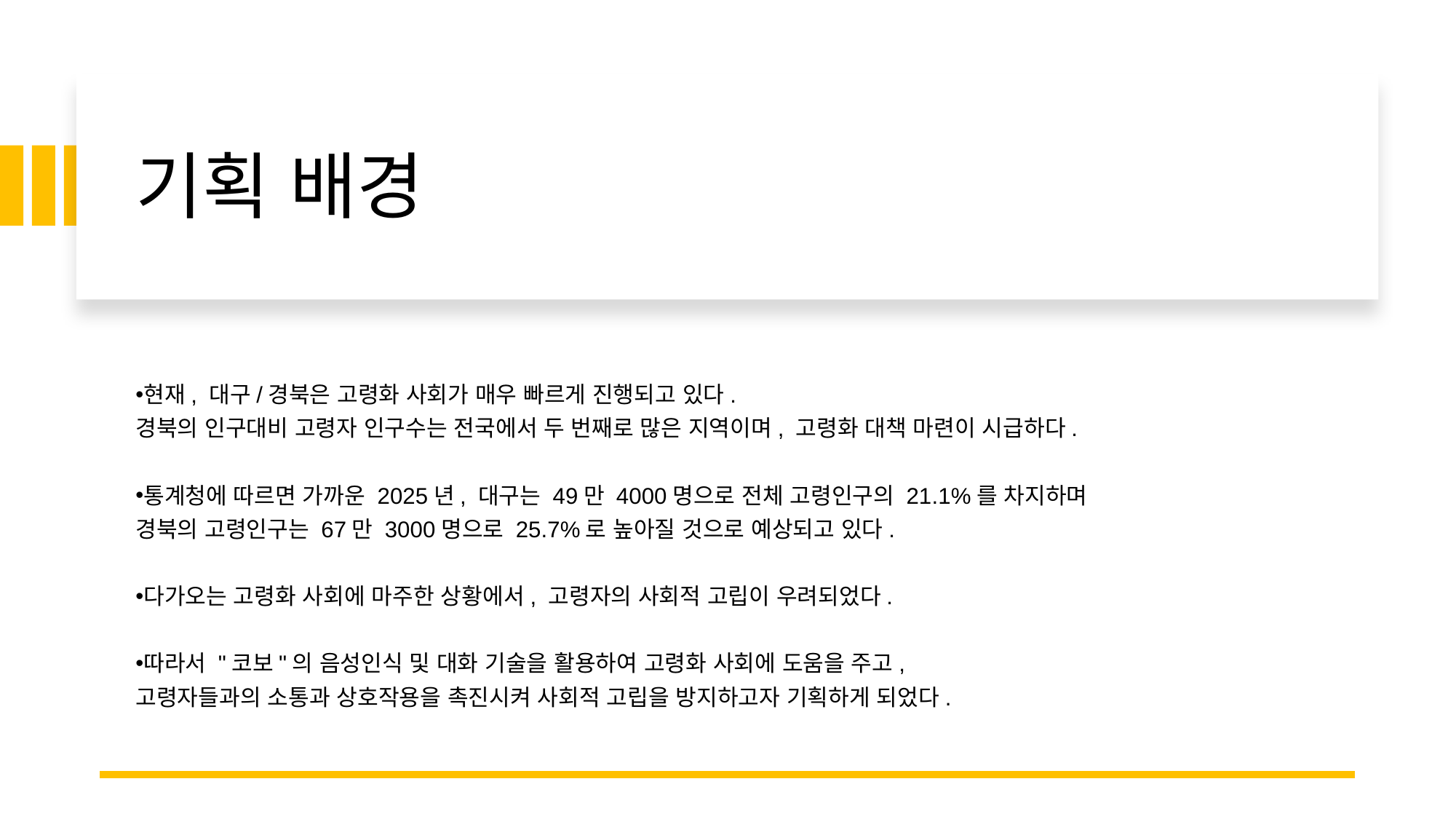

# 기획 배경

현재, 대구/경북은 고령화 사회가 매우 빠르게 진행되고 있다.
경북의 인구대비 고령자 인구수는 전국에서 두 번째로 많은 지역이며, 고령화 대책 마련이 시급하다.

통계청에 따르면 가까운 2025년, 대구는 49만 4000명으로 전체 고령인구의 21.1%를 차지하며
경북의 고령인구는 67만 3000명으로 25.7%로 높아질 것으로 예상되고 있다.

다가오는 고령화 사회에 마주한 상황에서, 고령자의 사회적 고립이 우려되었다.

따라서 "코보"의 음성인식 및 대화 기술을 활용하여 고령화 사회에 도움을 주고,
고령자들과의 소통과 상호작용을 촉진시켜 사회적 고립을 방지하고자 기획하게 되었다.